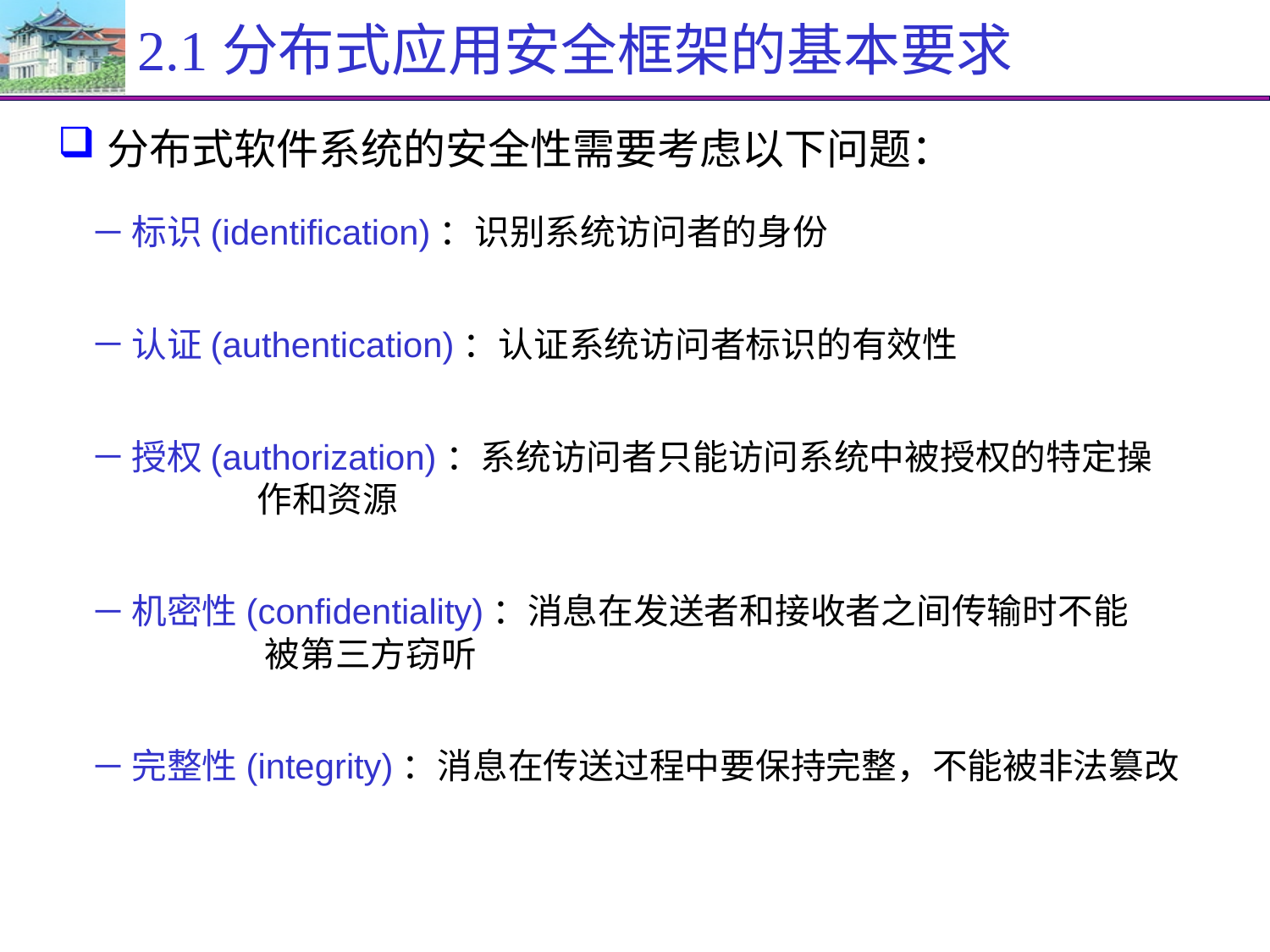

# 2.1分布式应用安全框架的基本要求
分布式软件系统的安全性需要考虑以下问题：

标识(identification)：识别系统访问者的身份

认证(authentication)：认证系统访问者标识的有效性

授权(authorization)：系统访问者只能访问系统中被授权的特定操                        作和资源

机密性(confidentiality)：消息在发送者和接收者之间传输时不能                            被第三方窃听

完整性(integrity)：消息在传送过程中要保持完整，不能被非法篡改